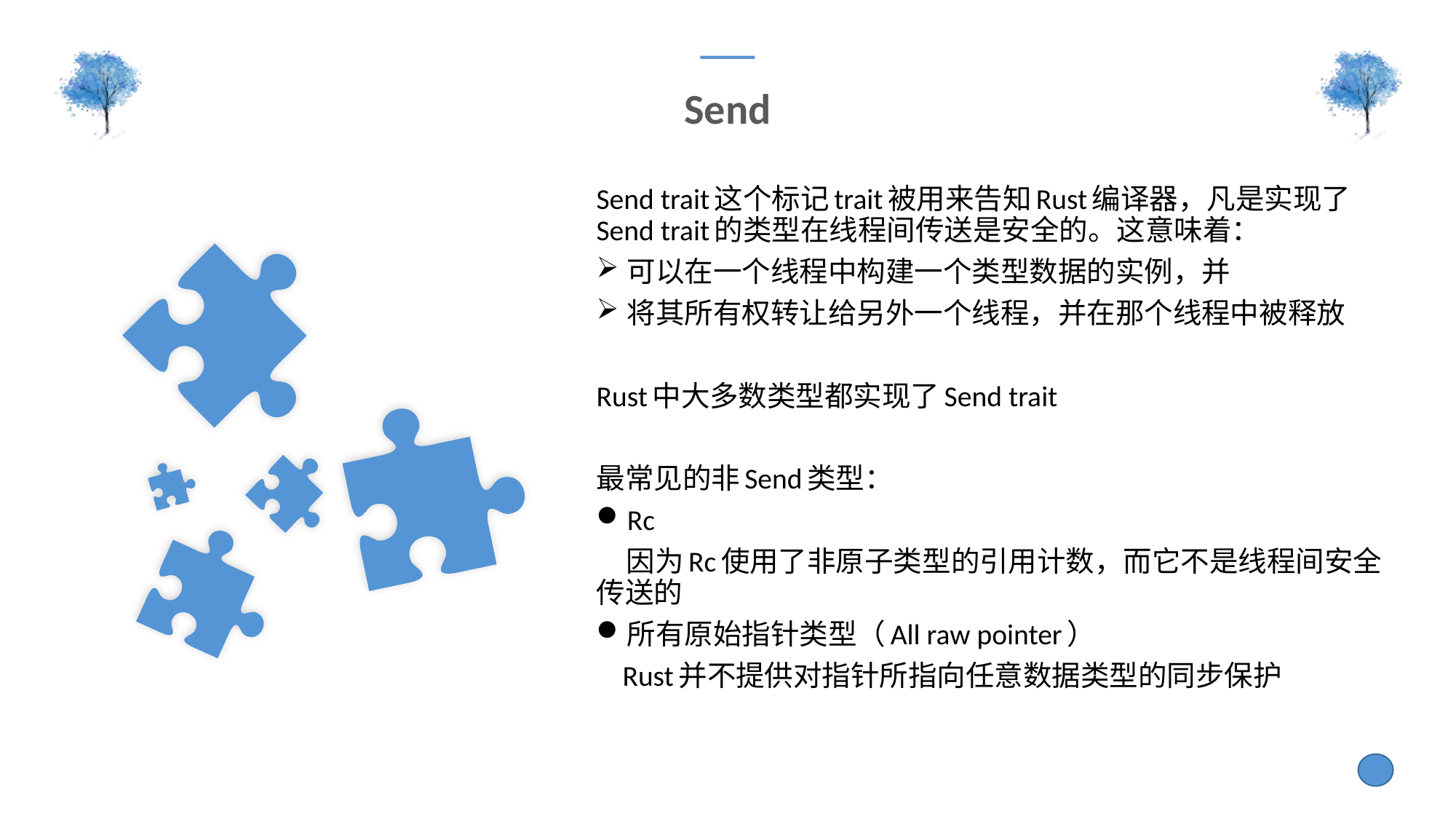

Send
Send trait这个标记trait被用来告知Rust编译器，凡是实现了Send trait的类型在线程间传送是安全的。这意味着：
可以在一个线程中构建一个类型数据的实例，并
将其所有权转让给另外一个线程，并在那个线程中被释放

Rust中大多数类型都实现了Send trait

最常见的非Send类型：
Rc
    因为Rc使用了非原子类型的引用计数，而它不是线程间安全传送的
所有原始指针类型（All raw pointer）
    Rust并不提供对指针所指向任意数据类型的同步保护